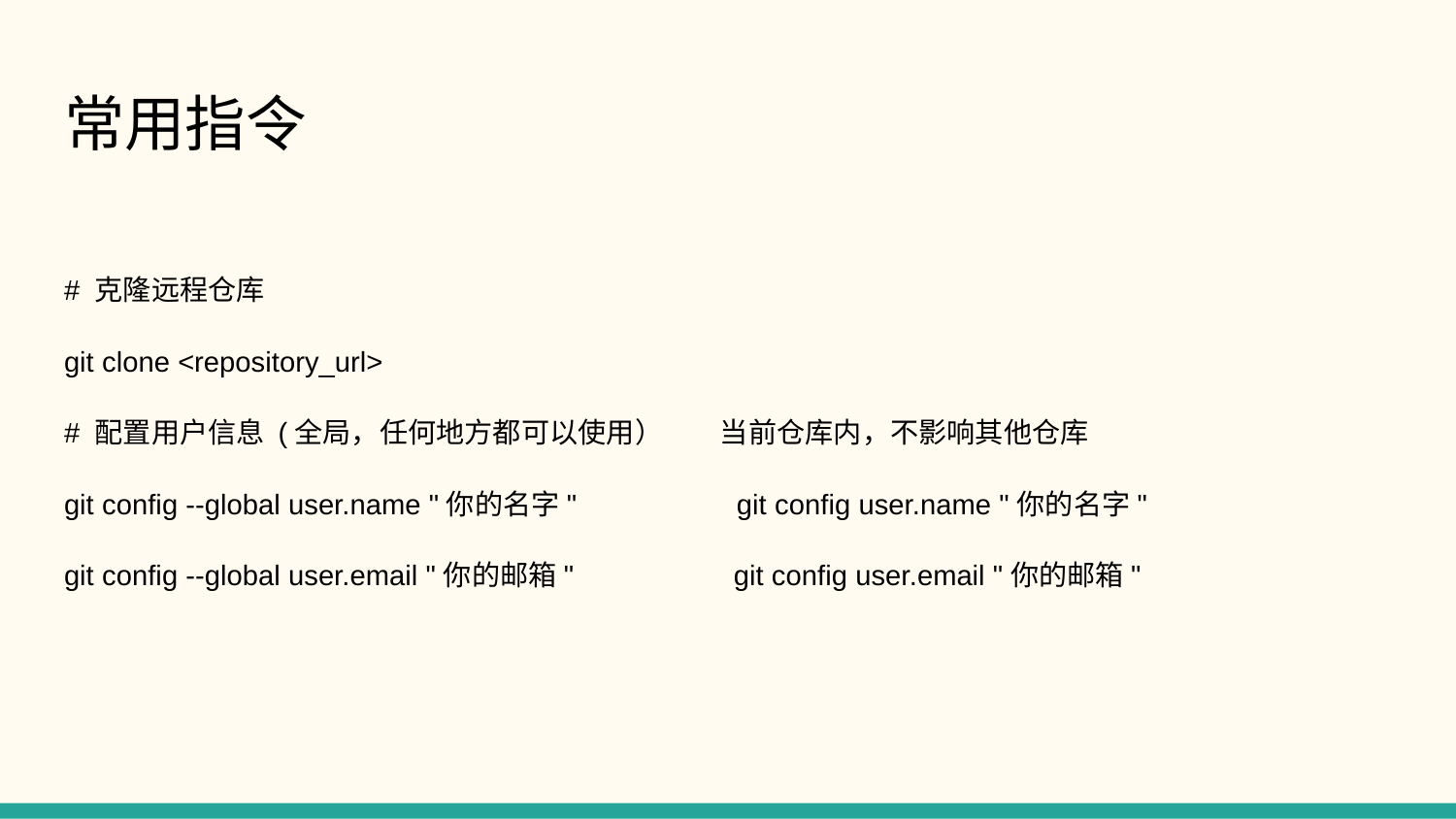

# 常用指令

# 克隆远程仓库
git clone <repository_url>
# 配置用户信息 (全局，任何地方都可以使用）         当前仓库内，不影响其他仓库
git config --global user.name "你的名字"                    git config user.name "你的名字"
git config --global user.email "你的邮箱"                    git config user.email "你的邮箱"